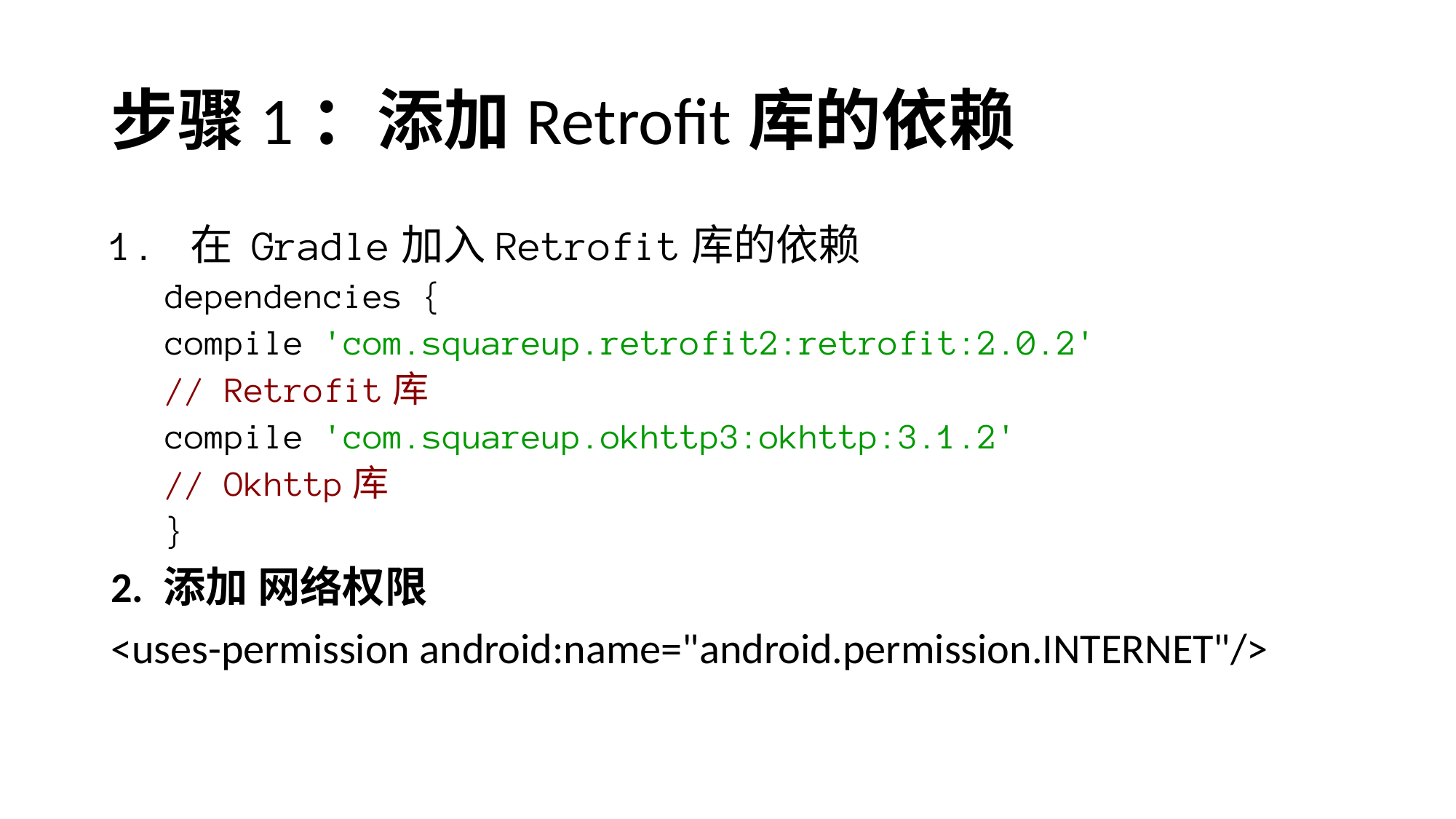

# 步骤1：添加Retrofit库的依赖
1. 在 Gradle加入Retrofit库的依赖
dependencies {
compile 'com.squareup.retrofit2:retrofit:2.0.2'
// Retrofit库
compile 'com.squareup.okhttp3:okhttp:3.1.2'
// Okhttp库
}
2. 添加 网络权限
<uses-permission android:name="android.permission.INTERNET"/>